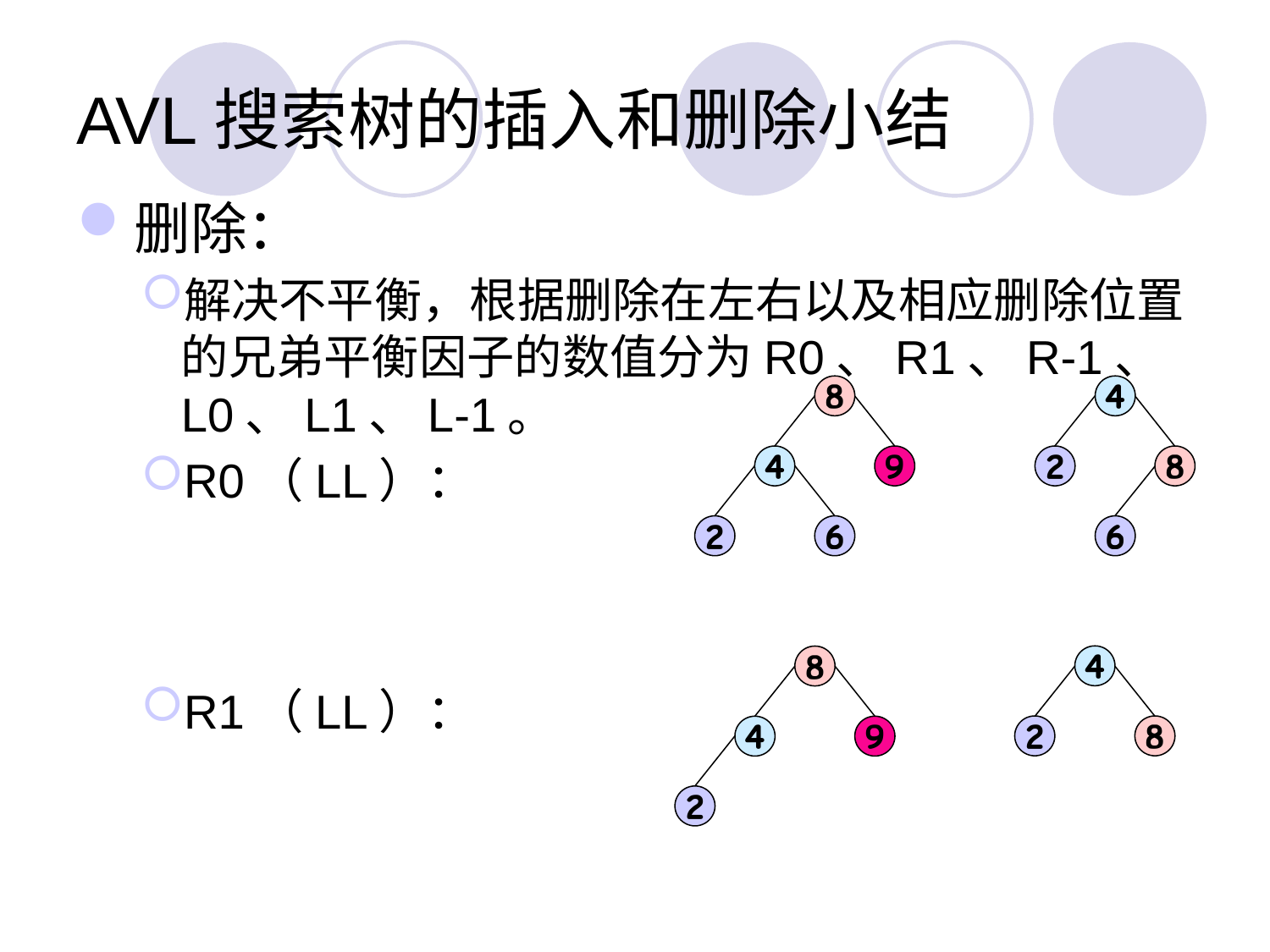

# AVL搜索树的插入和删除小结
删除：
解决不平衡，根据删除在左右以及相应删除位置的兄弟平衡因子的数值分为R0、R1、R-1、L0、L1、L-1。
R0（LL）：

R1（LL）：

8
4

4
9
2
8

2
6
6
4
8

2
8
4
9

2